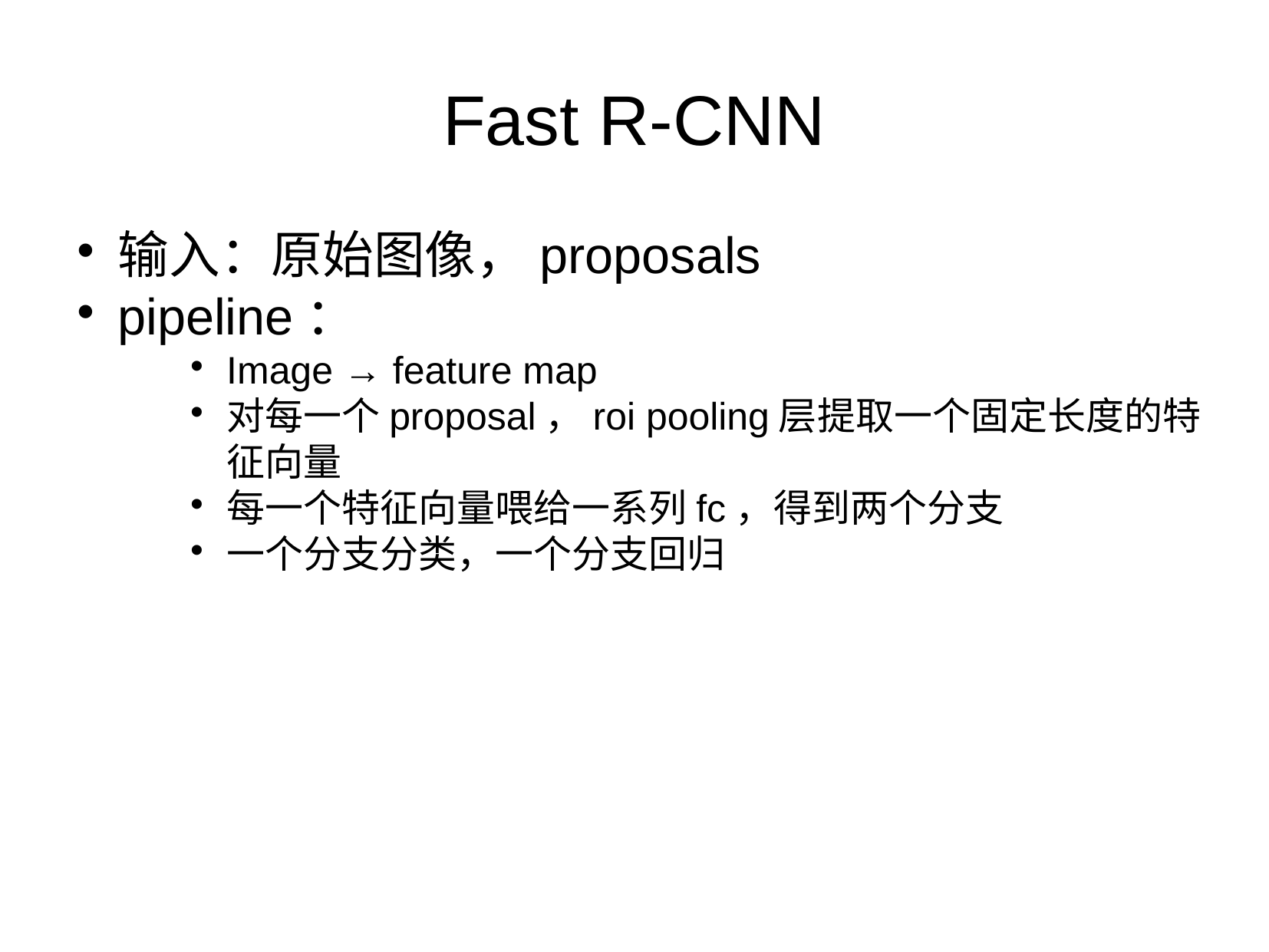

Fast R-CNN
输入：原始图像，proposals
pipeline：
Image → feature map
对每一个proposal，roi pooling层提取一个固定长度的特征向量
每一个特征向量喂给一系列fc，得到两个分支
一个分支分类，一个分支回归